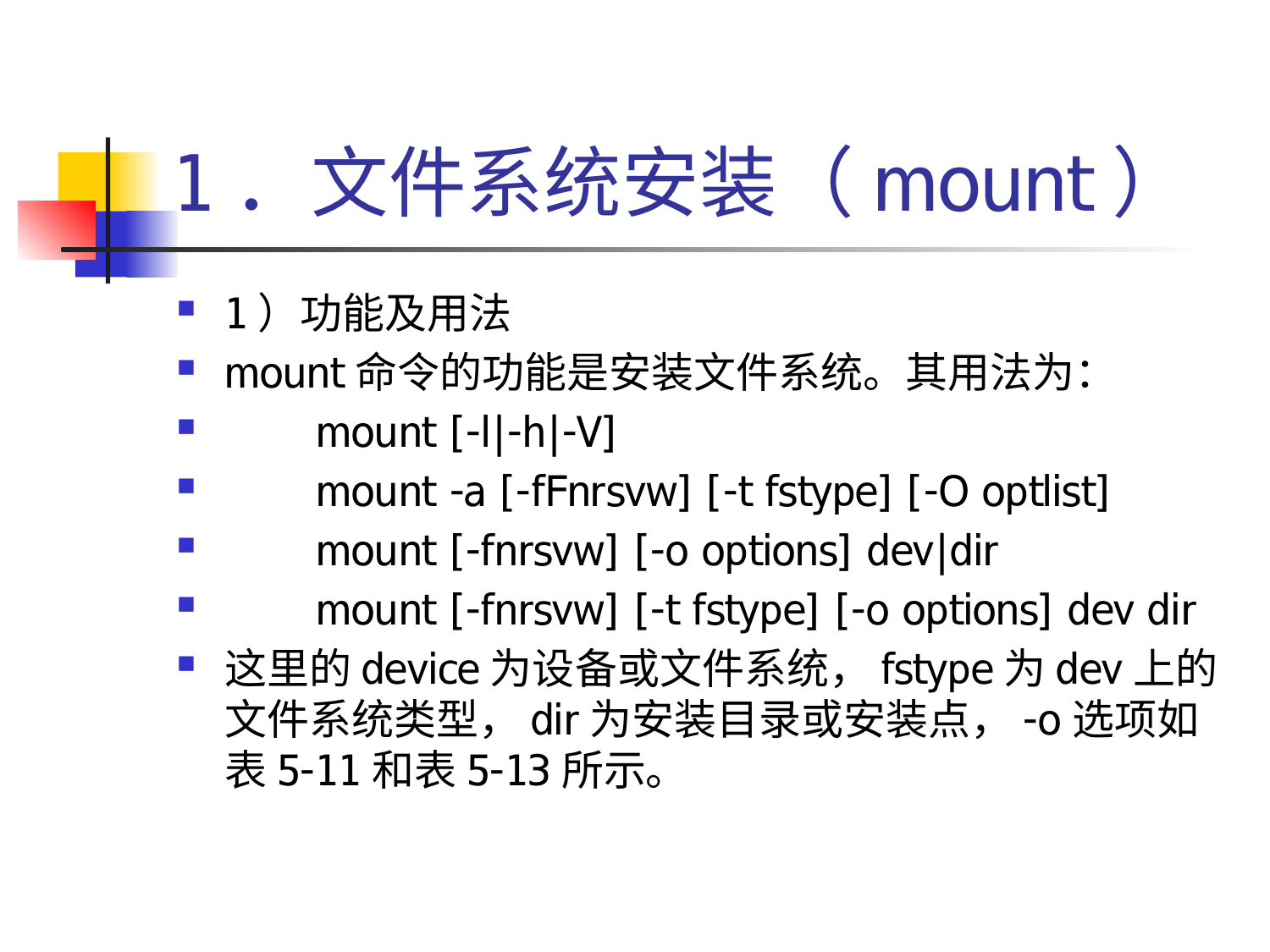

# 1．文件系统安装（mount）
1）功能及用法
mount命令的功能是安装文件系统。其用法为：
       mount [-l|-h|-V]
       mount -a [-fFnrsvw] [-t fstype] [-O optlist]
       mount [-fnrsvw] [-o options] dev|dir
       mount [-fnrsvw] [-t fstype] [-o options] dev dir
这里的device为设备或文件系统，fstype为dev上的文件系统类型，dir为安装目录或安装点，-o选项如表5-11和表5-13所示。